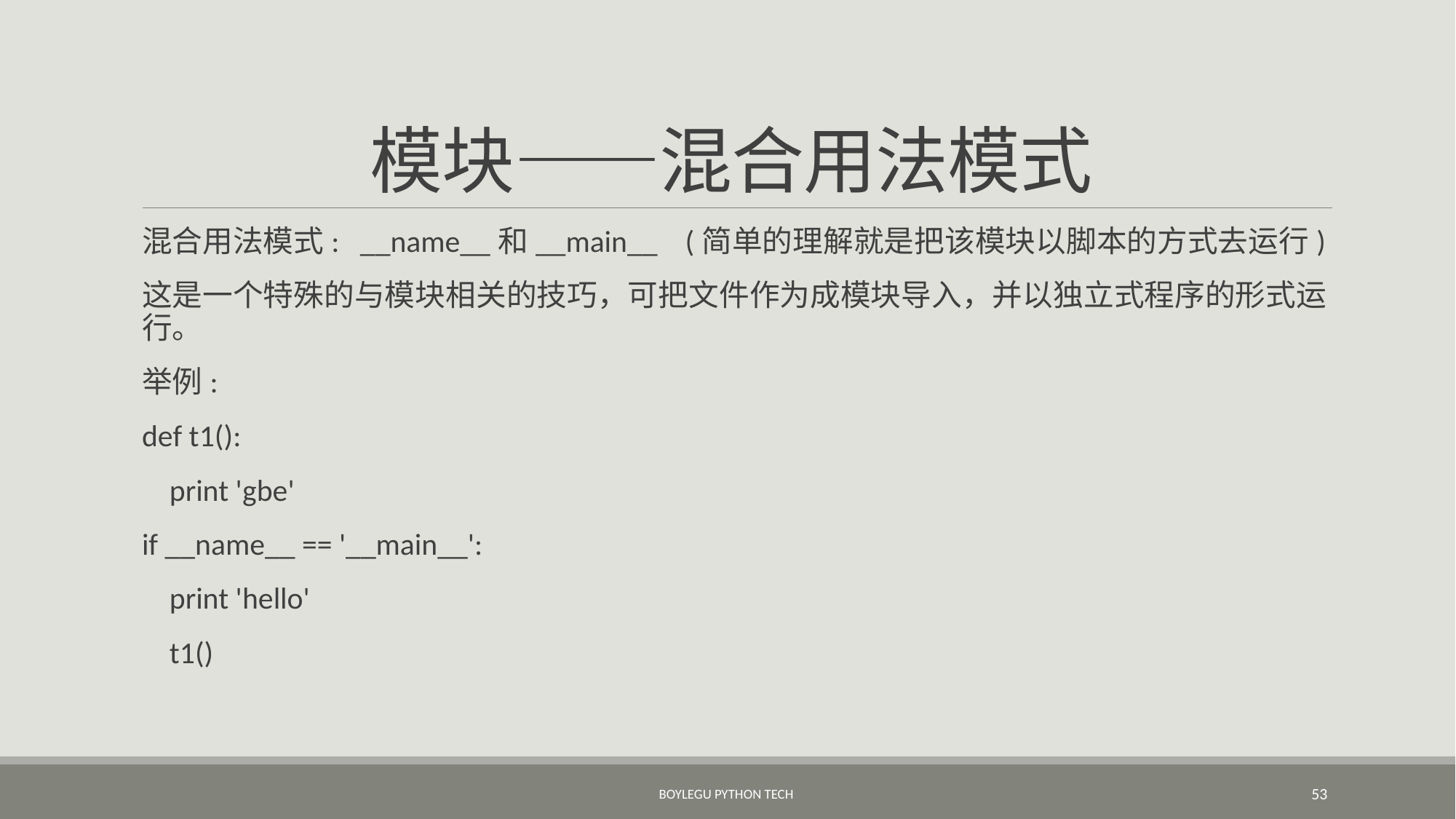

# 模块——混合用法模式
混合用法模式:   __name__和__main__    (简单的理解就是把该模块以脚本的方式去运行)
这是一个特殊的与模块相关的技巧，可把文件作为成模块导入，并以独立式程序的形式运行。
举例:
def t1():
    print 'gbe'
if __name__ == '__main__':
    print 'hello'
    t1()

BoyleGu Python Tech
53